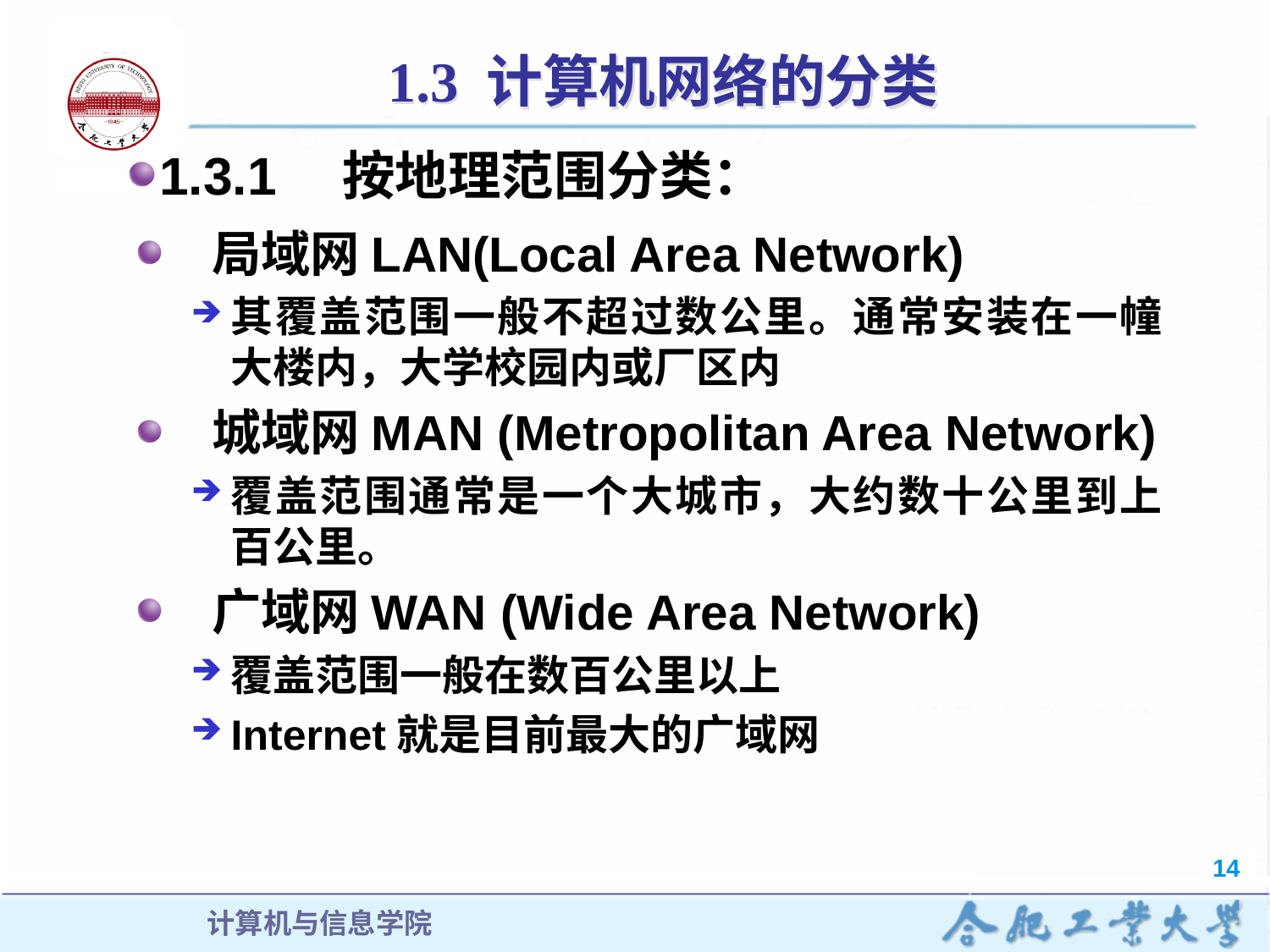

# 1.3 计算机网络的分类
1.3.1　按地理范围分类：
局域网LAN(Local Area Network)
其覆盖范围一般不超过数公里。通常安装在一幢大楼内，大学校园内或厂区内
城域网MAN (Metropolitan Area Network)
覆盖范围通常是一个大城市，大约数十公里到上百公里。
广域网WAN (Wide Area Network)
覆盖范围一般在数百公里以上
Internet就是目前最大的广域网